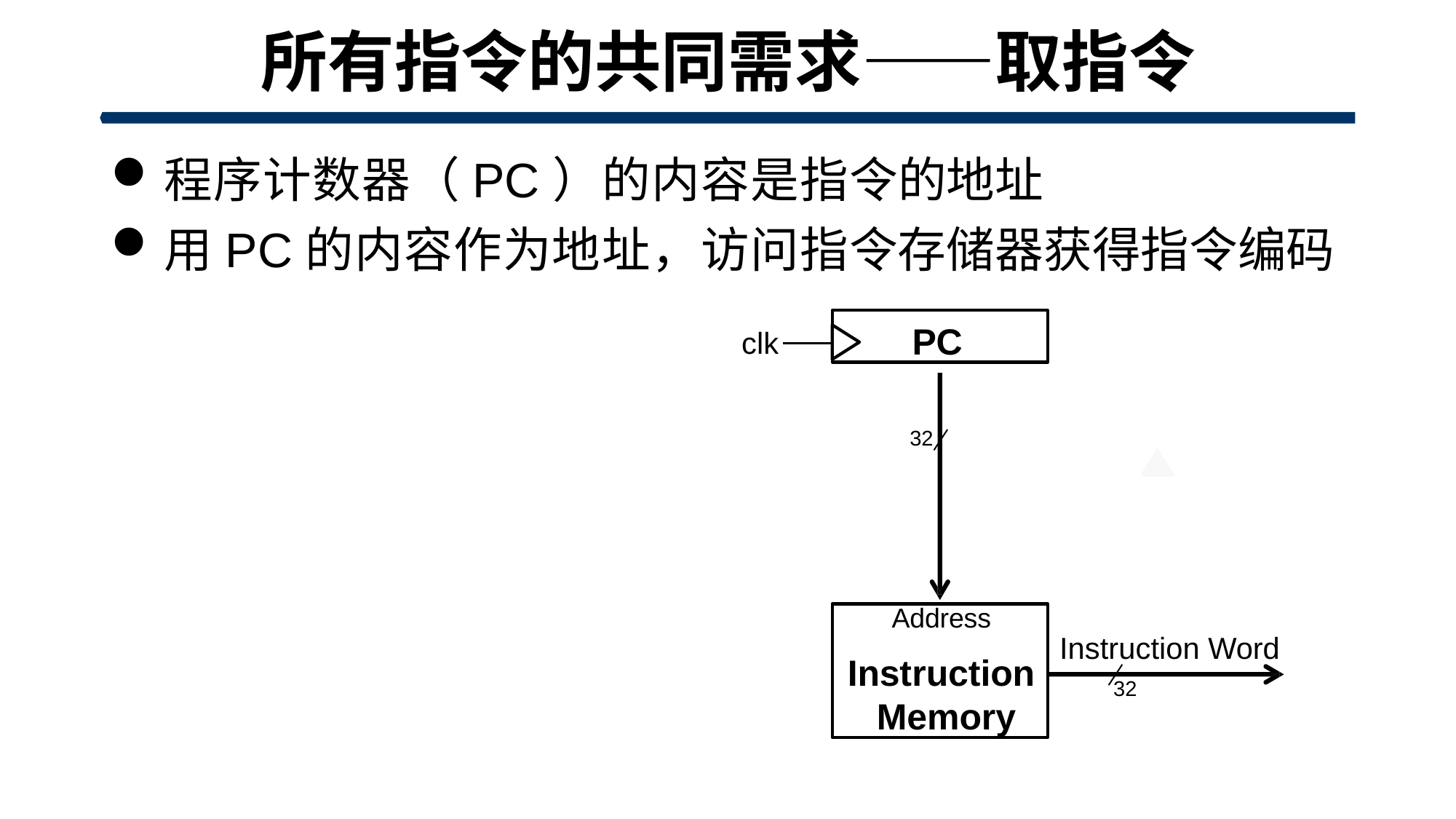

# 所有指令的共同需求——取指令
程序计数器（PC）的内容是指令的地址
用PC的内容作为地址，访问指令存储器获得指令编码

PC
clk

32

Address
Instruction  Memory
Instruction Word
32